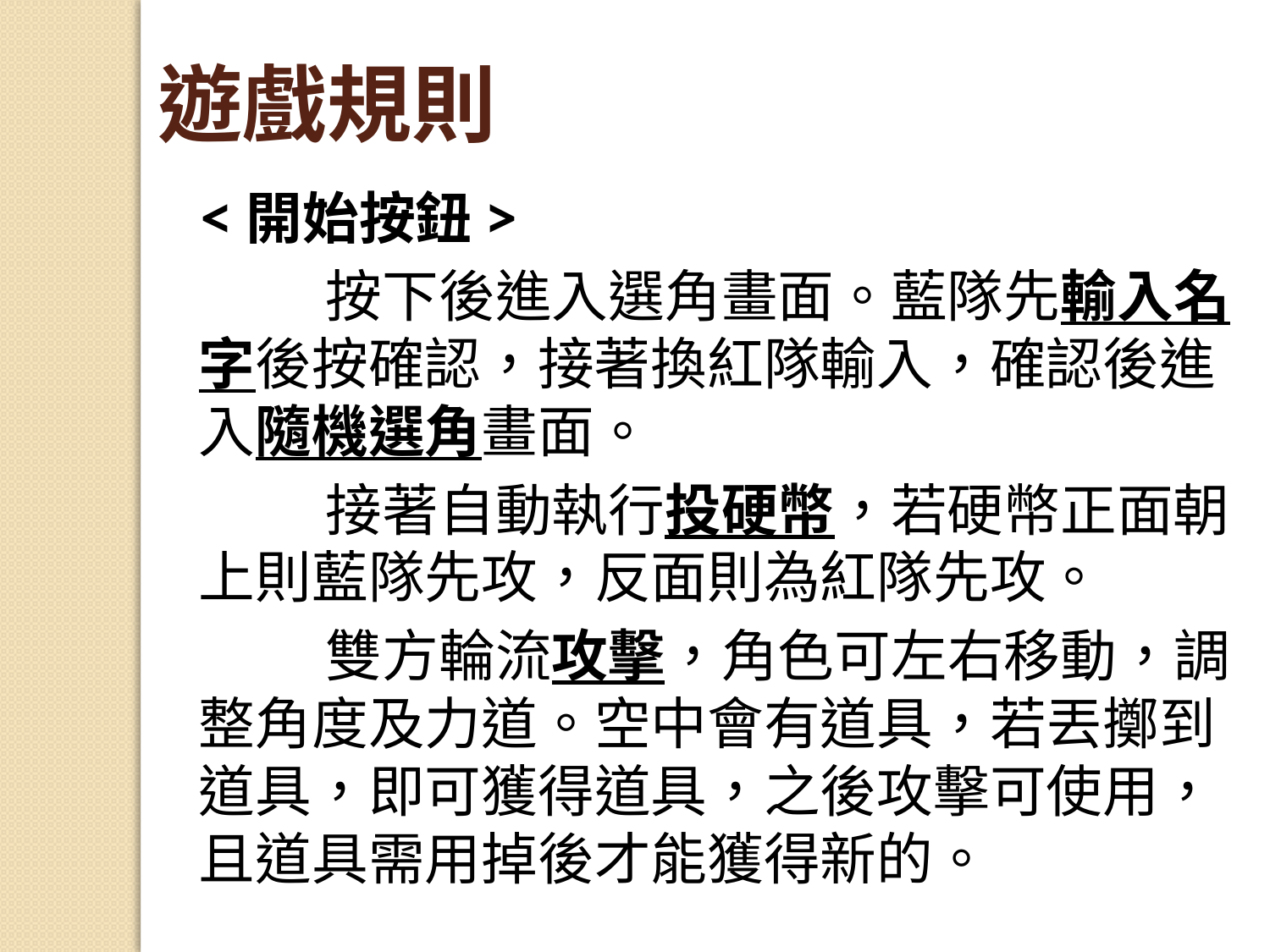

遊戲規則
<開始按鈕>
	按下後進入選角畫面。藍隊先輸入名字後按確認，接著換紅隊輸入，確認後進入隨機選角畫面。
	接著自動執行投硬幣，若硬幣正面朝上則藍隊先攻，反面則為紅隊先攻。
	雙方輪流攻擊，角色可左右移動，調整角度及力道。空中會有道具，若丟擲到道具，即可獲得道具，之後攻擊可使用，且道具需用掉後才能獲得新的。